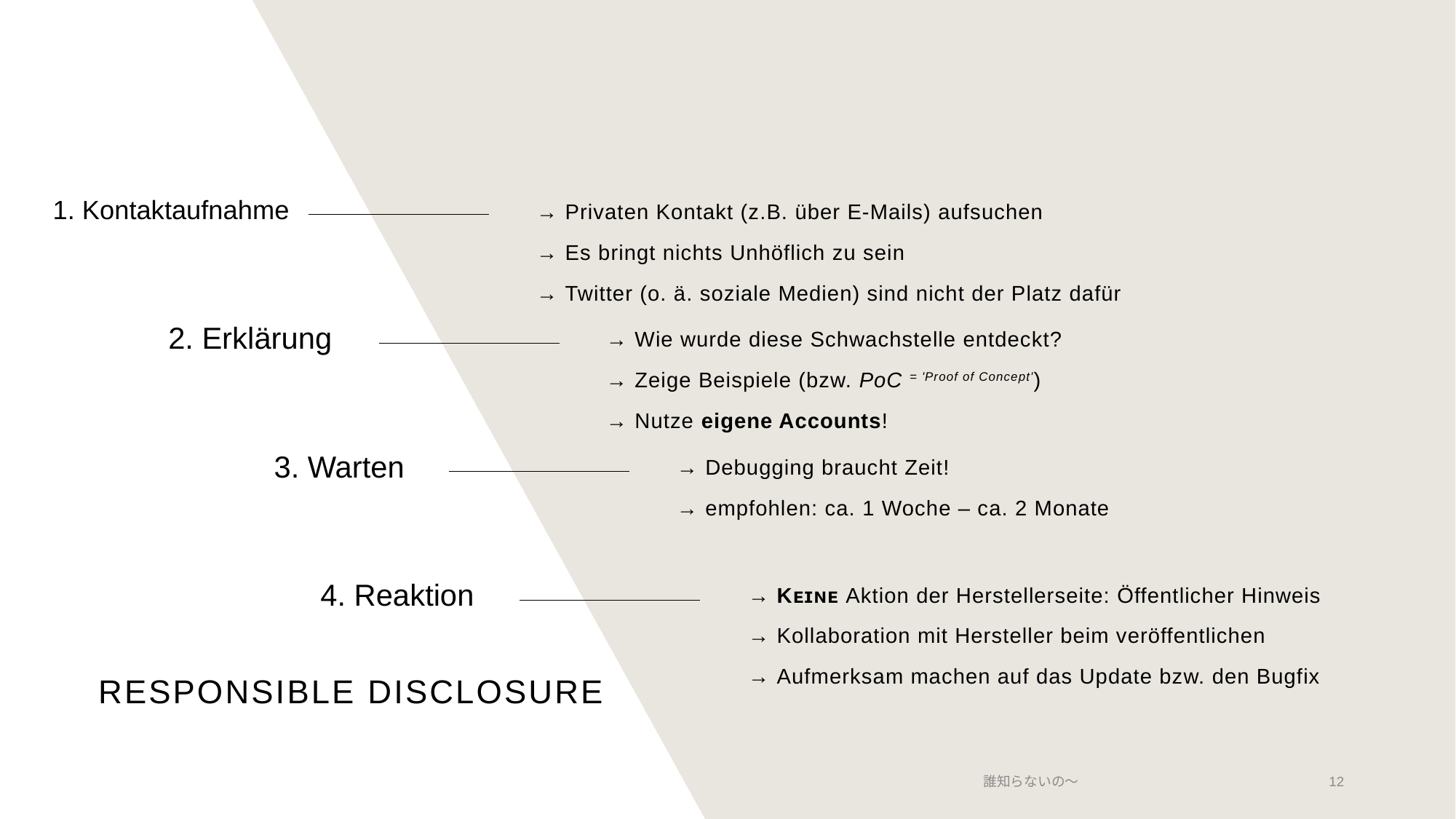

1. Kontaktaufnahme
→ Privaten Kontakt (z.B. über E-Mails) aufsuchen
→ Es bringt nichts Unhöflich zu sein
→ Twitter (o. ä. soziale Medien) sind nicht der Platz dafür
2. Erklärung
→ Wie wurde diese Schwachstelle entdeckt?
→ Zeige Beispiele (bzw. PoC = 'Proof of Concept')
→ Nutze eigene Accounts!
3. Warten
→ Debugging braucht Zeit!
→ empfohlen: ca. 1 Woche – ca. 2 Monate
4. Reaktion
→ Kᴇɪɴᴇ Aktion der Herstellerseite: Öffentlicher Hinweis
→ Kollaboration mit Hersteller beim veröffentlichen
→ Aufmerksam machen auf das Update bzw. den Bugfix

# Responsible Disclosure
誰知らないの〜
12